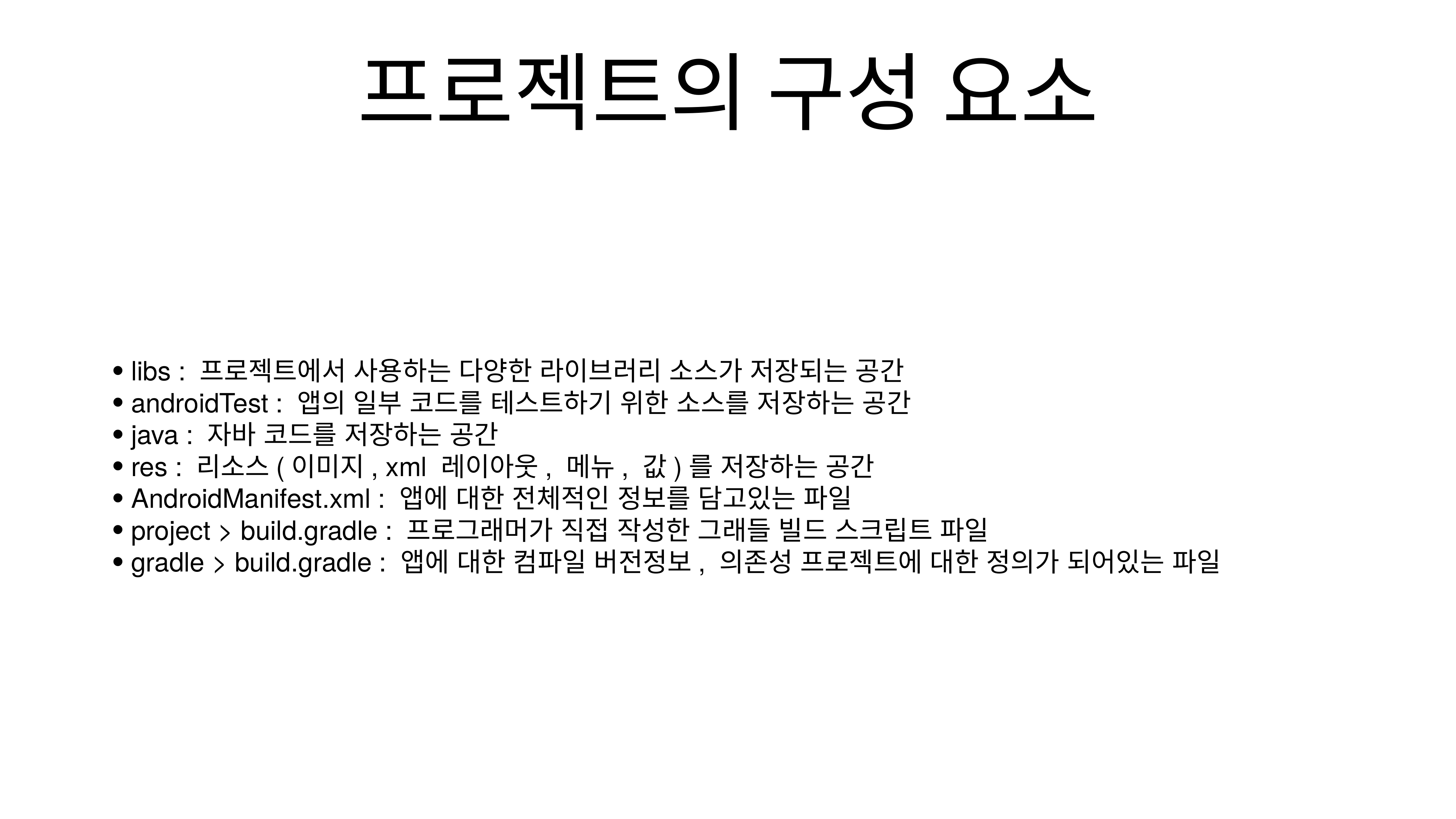

# 프로젝트의 구성 요소
libs : 프로젝트에서 사용하는 다양한 라이브러리 소스가 저장되는 공간
androidTest : 앱의 일부 코드를 테스트하기 위한 소스를 저장하는 공간
java : 자바 코드를 저장하는 공간
res : 리소스(이미지, xml 레이아웃, 메뉴, 값)를 저장하는 공간
AndroidManifest.xml : 앱에 대한 전체적인 정보를 담고있는 파일
project > build.gradle : 프로그래머가 직접 작성한 그래들 빌드 스크립트 파일
gradle > build.gradle : 앱에 대한 컴파일 버전정보, 의존성 프로젝트에 대한 정의가 되어있는 파일